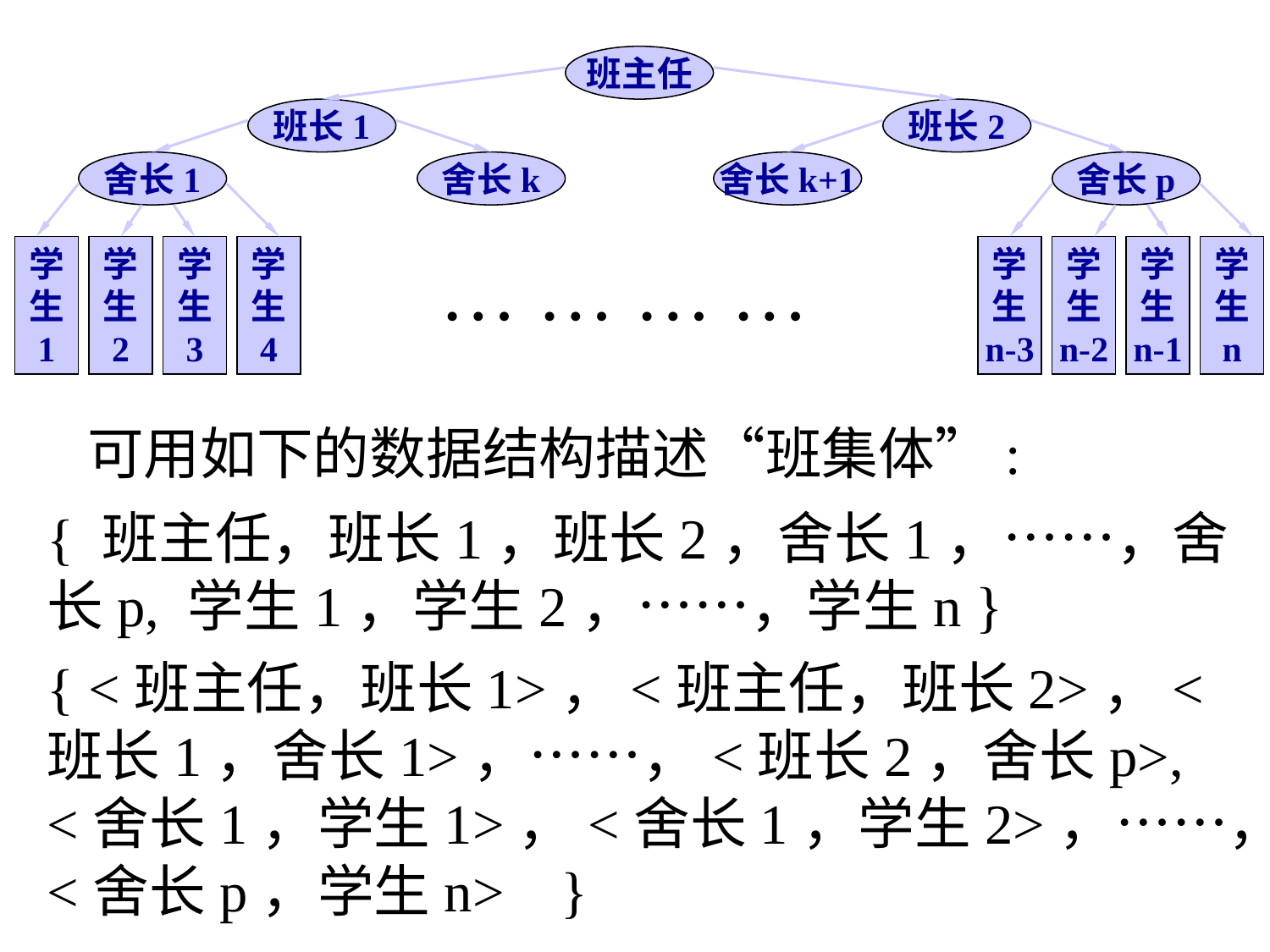

班主任

班长1
班长2

舍长1
舍长k
舍长k+1
舍长p

学
生
1
学
生
2
学
生
3
学
生
4
… … … …
学
生
n-3
学
生
n-2
学
生
n-1
学
生
n
可用如下的数据结构描述“班集体”:
{ 班主任，班长1，班长2，舍长1，……，舍长p, 学生1，学生2，……，学生n }
{ <班主任，班长1>，<班主任，班长2>，<班长1，舍长1>，……，<班长2，舍长p>,   <舍长1，学生1>，<舍长1，学生2>，……，<舍长p，学生n>    }